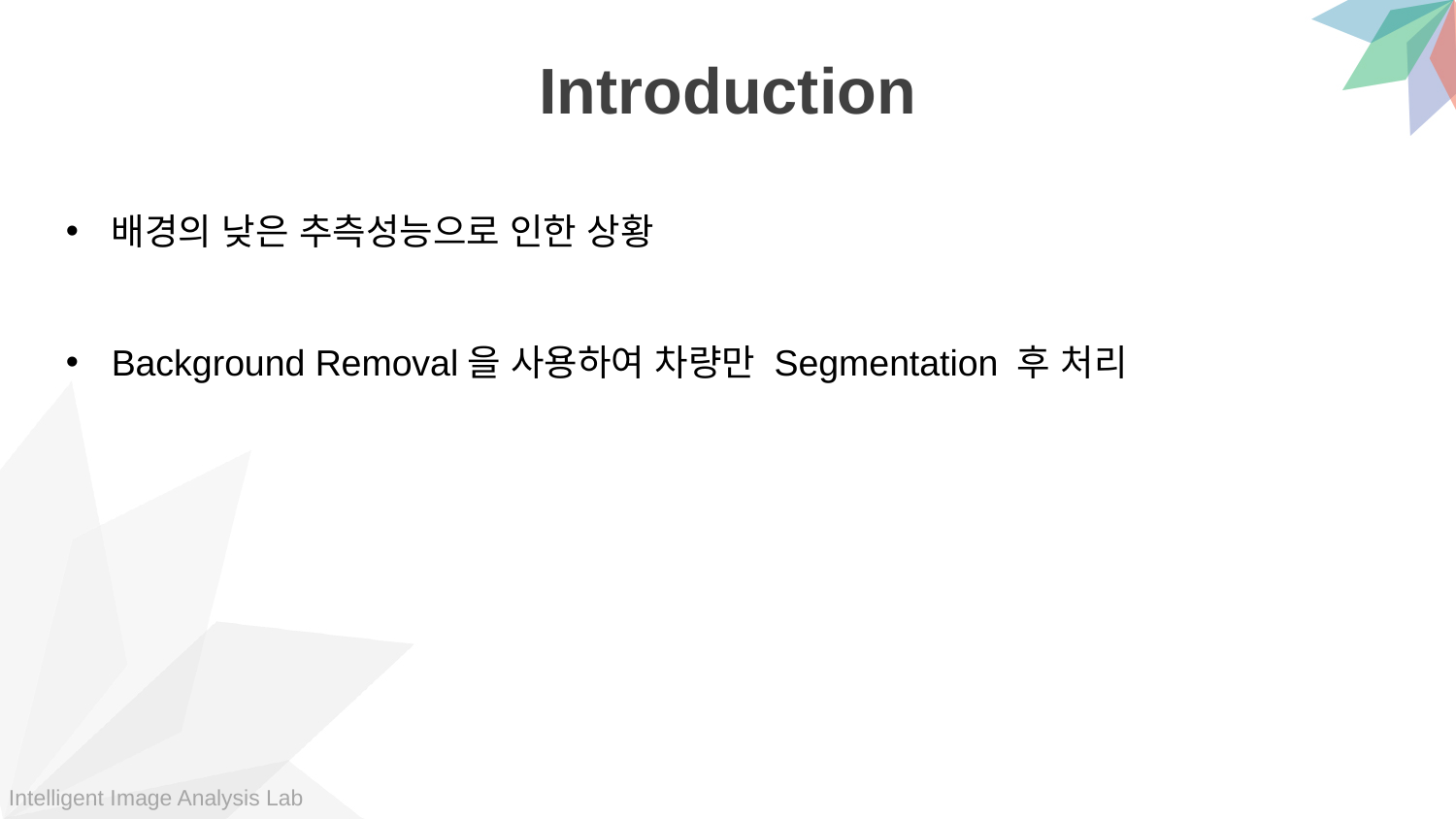

Introduction
배경의 낮은 추측성능으로 인한 상황

Background Removal을 사용하여 차량만 Segmentation 후 처리